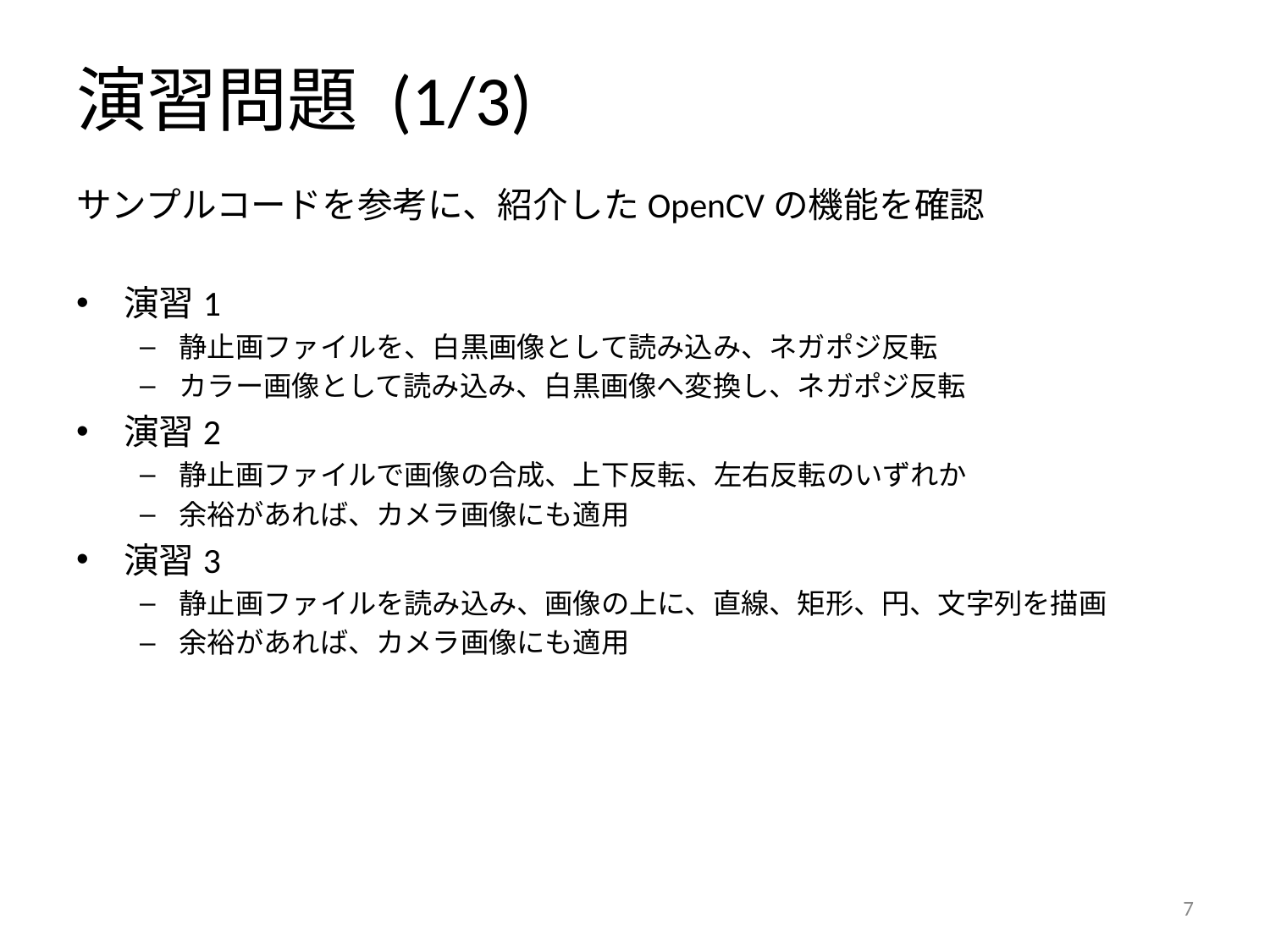

# 演習問題 (1/3)
サンプルコードを参考に、紹介したOpenCVの機能を確認

演習1
静止画ファイルを、白黒画像として読み込み、ネガポジ反転
カラー画像として読み込み、白黒画像へ変換し、ネガポジ反転
演習2
静止画ファイルで画像の合成、上下反転、左右反転のいずれか
余裕があれば、カメラ画像にも適用
演習3
静止画ファイルを読み込み、画像の上に、直線、矩形、円、文字列を描画
余裕があれば、カメラ画像にも適用
7